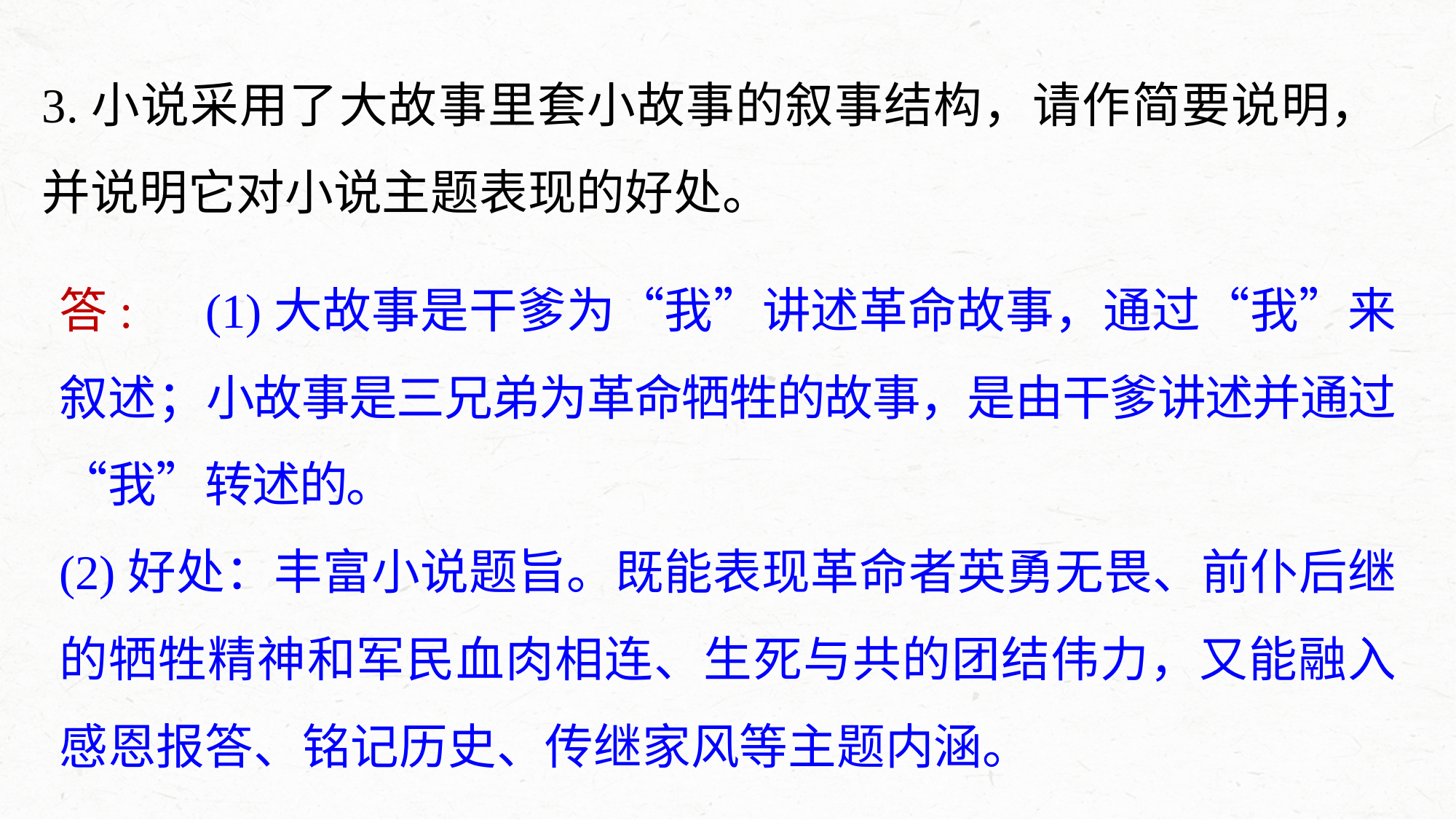

3.小说采用了大故事里套小故事的叙事结构，请作简要说明，并说明它对小说主题表现的好处。
答:　(1)大故事是干爹为“我”讲述革命故事，通过“我”来叙述；小故事是三兄弟为革命牺牲的故事，是由干爹讲述并通过“我”转述的。
(2)好处：丰富小说题旨。既能表现革命者英勇无畏、前仆后继的牺牲精神和军民血肉相连、生死与共的团结伟力，又能融入感恩报答、铭记历史、传继家风等主题内涵。